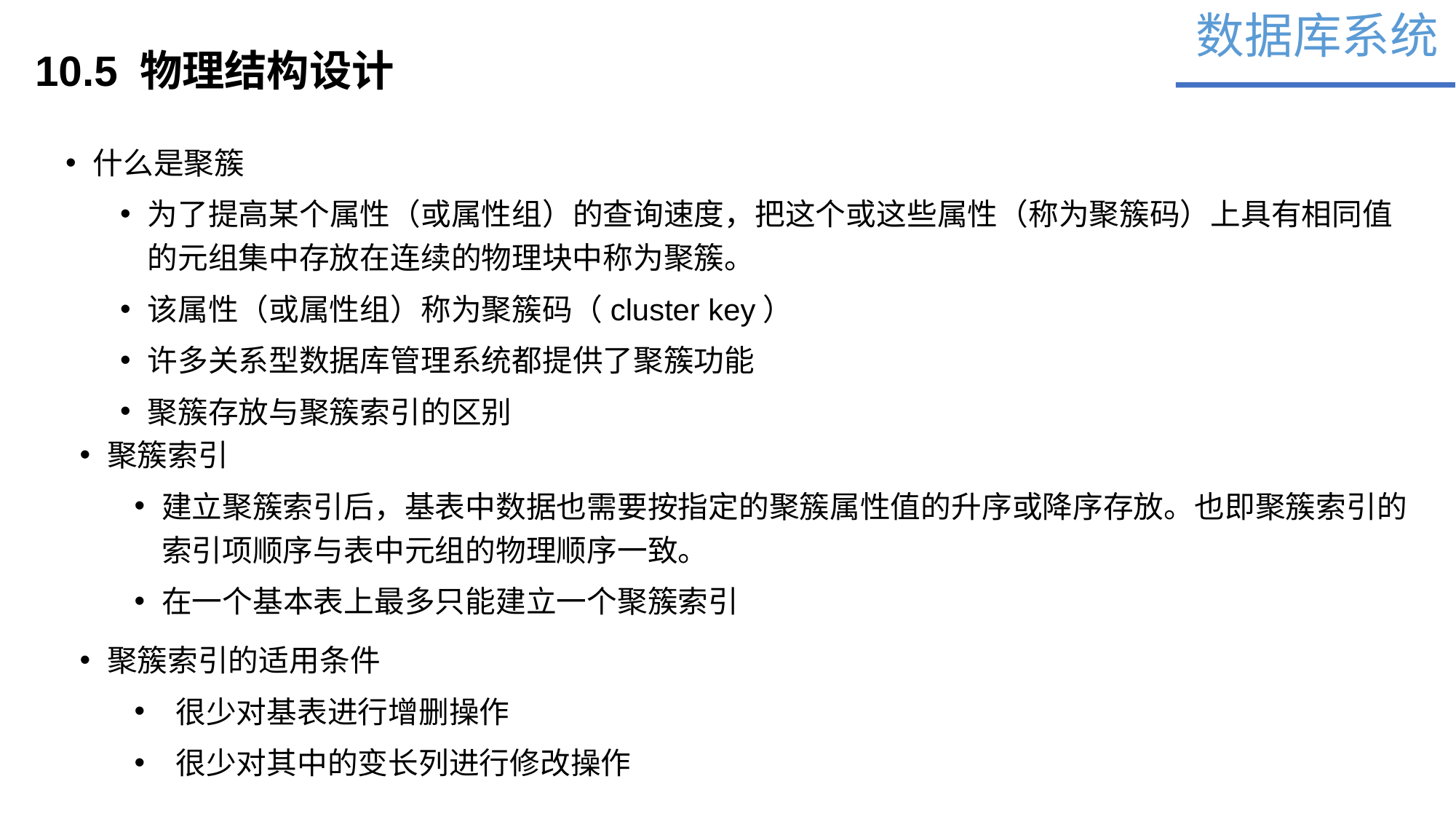

数据库系统
10.5 物理结构设计

什么是聚簇
为了提高某个属性（或属性组）的查询速度，把这个或这些属性（称为聚簇码）上具有相同值的元组集中存放在连续的物理块中称为聚簇。
该属性（或属性组）称为聚簇码（cluster key）
许多关系型数据库管理系统都提供了聚簇功能
聚簇存放与聚簇索引的区别

聚簇索引
建立聚簇索引后，基表中数据也需要按指定的聚簇属性值的升序或降序存放。也即聚簇索引的索引项顺序与表中元组的物理顺序一致。
在一个基本表上最多只能建立一个聚簇索引
聚簇索引的适用条件
 很少对基表进行增删操作
 很少对其中的变长列进行修改操作